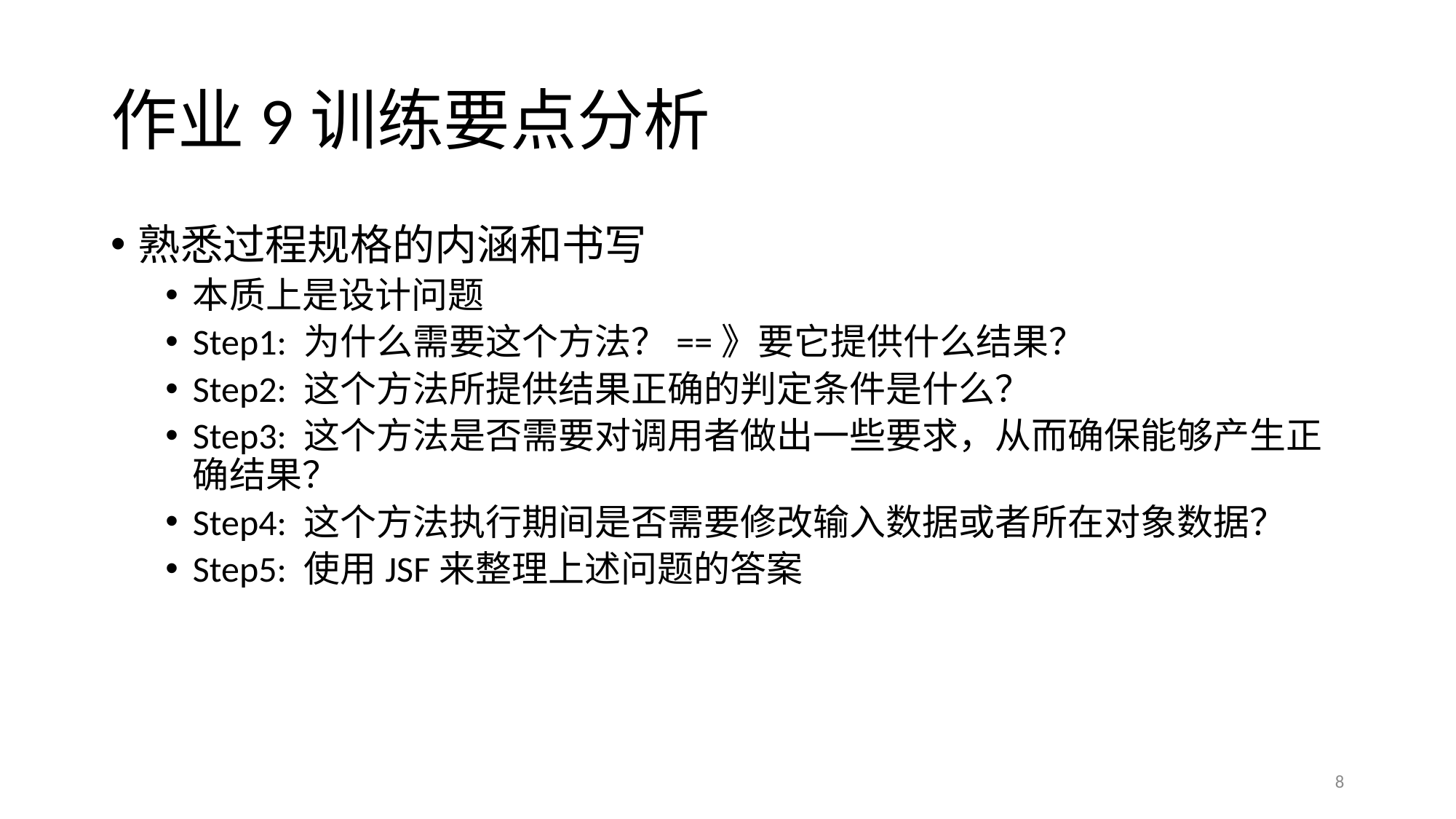

# 作业9训练要点分析
熟悉过程规格的内涵和书写
本质上是设计问题
Step1: 为什么需要这个方法？==》要它提供什么结果？
Step2: 这个方法所提供结果正确的判定条件是什么？
Step3: 这个方法是否需要对调用者做出一些要求，从而确保能够产生正确结果？
Step4: 这个方法执行期间是否需要修改输入数据或者所在对象数据？
Step5: 使用JSF来整理上述问题的答案
8